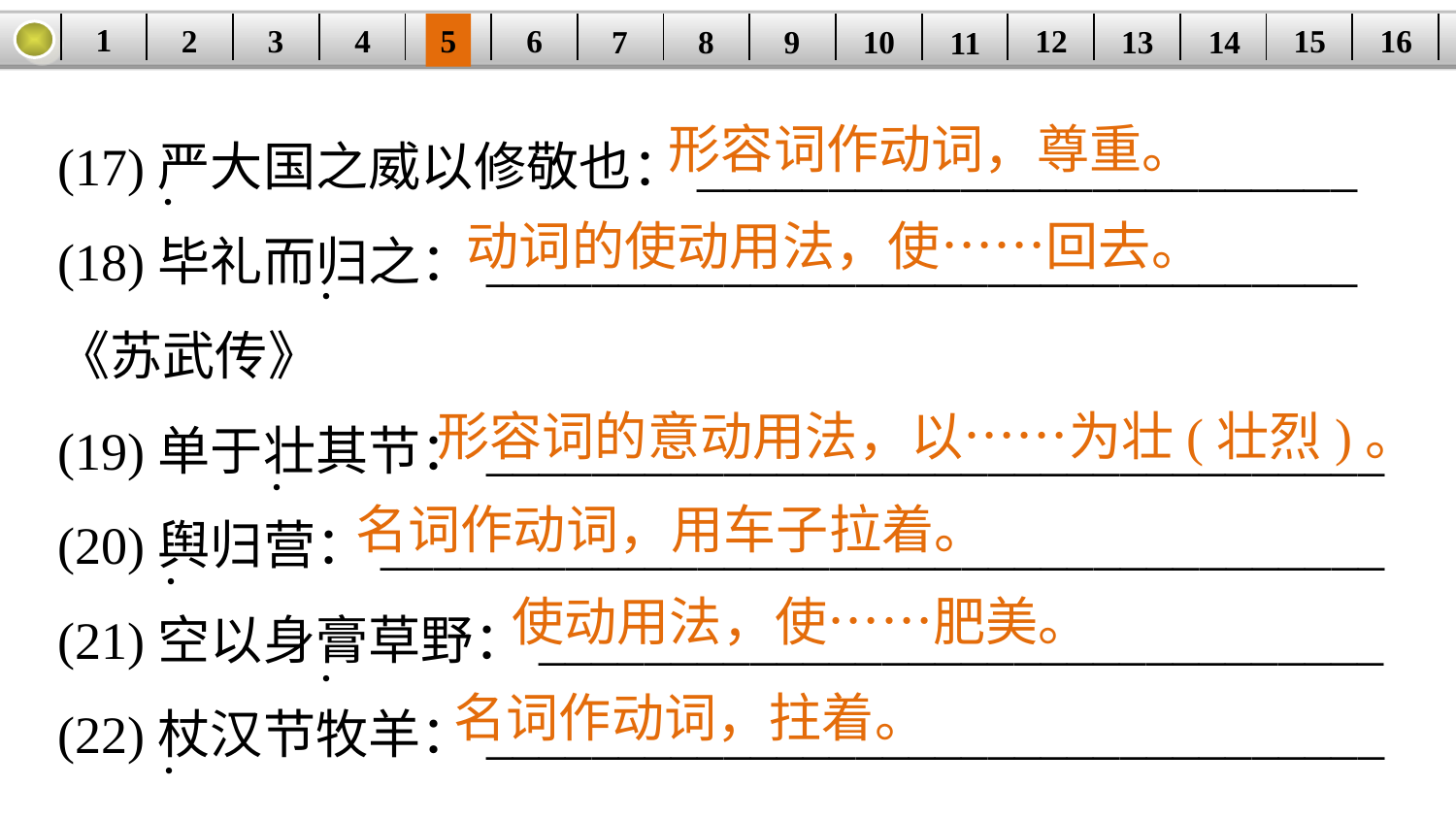

1
2
3
4
16
|  |  |  |  |  |  |  |  |  |  |  |  |  |  |  |  |
| --- | --- | --- | --- | --- | --- | --- | --- | --- | --- | --- | --- | --- | --- | --- | --- |
5
6
15
12
7
8
14
9
10
13
11

(17)严大国之威以修敬也：_________________________
(18)毕礼而归之：_________________________________
《苏武传》
(19)单于壮其节：__________________________________
(20)舆归营：______________________________________
(21)空以身膏草野：________________________________
(22)杖汉节牧羊：__________________________________
形容词作动词，尊重。
·
动词的使动用法，使……回去。
·
形容词的意动用法，以……为壮(壮烈)。
·
名词作动词，用车子拉着。
·
使动用法，使……肥美。
·
名词作动词，拄着。
·